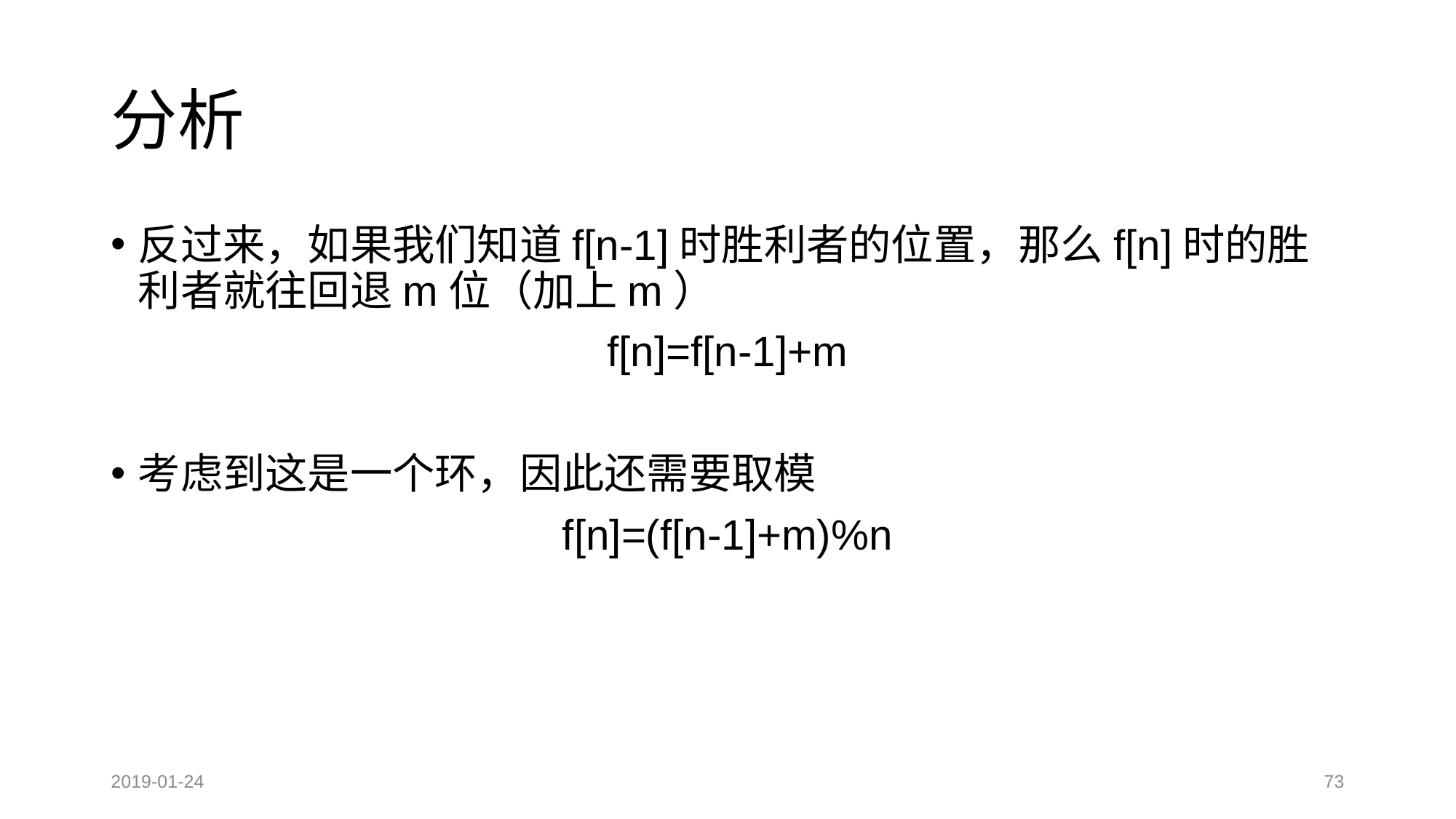

# 分析
反过来，如果我们知道f[n-1]时胜利者的位置，那么f[n]时的胜利者就往回退m位（加上m）
f[n]=f[n-1]+m

考虑到这是一个环，因此还需要取模
f[n]=(f[n-1]+m)%n
2019-01-24
73